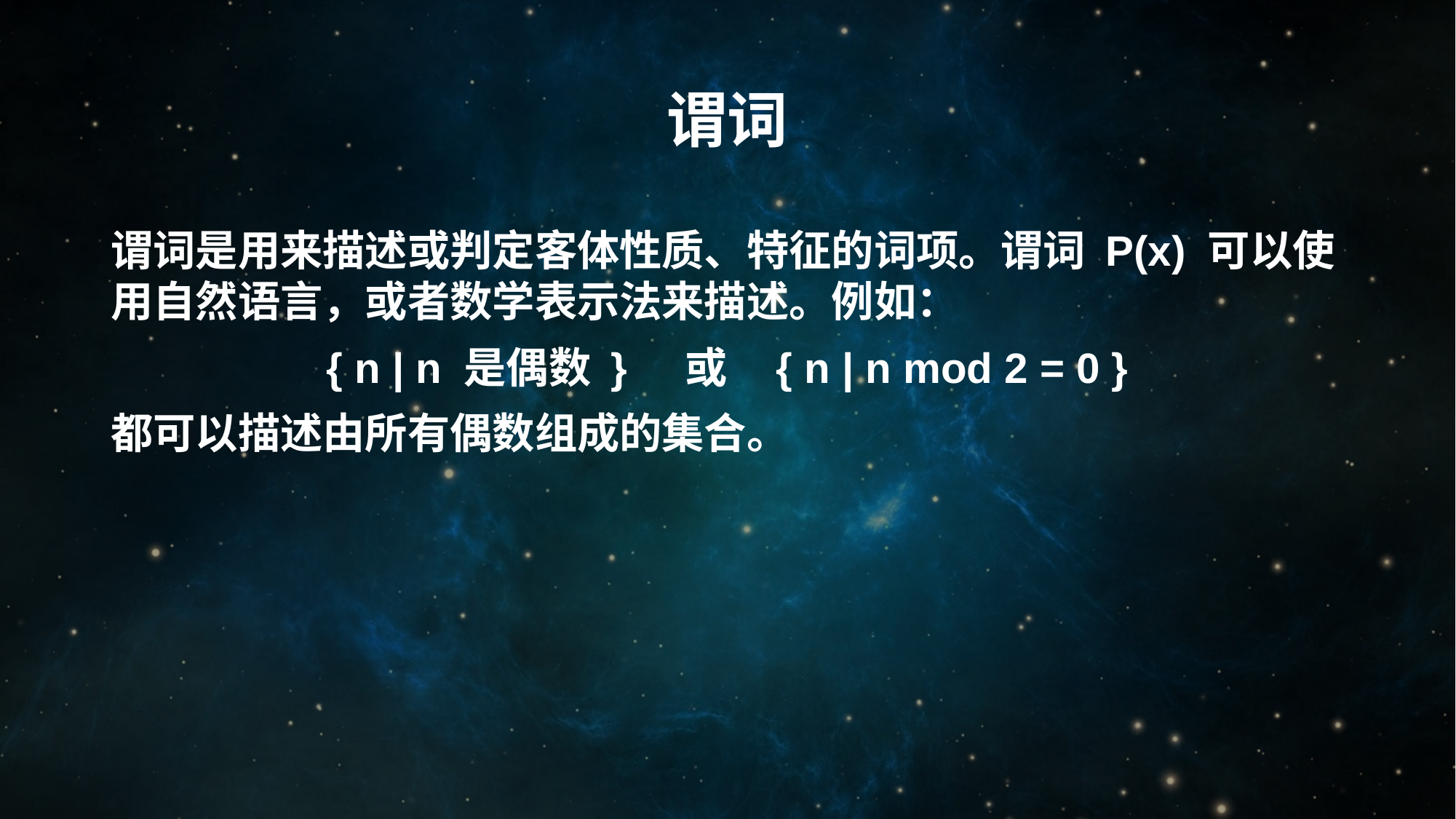

# 谓词
谓词是用来描述或判定客体性质、特征的词项。谓词 P(x) 可以使用自然语言，或者数学表示法来描述。例如：
{ n | n 是偶数 }    或    { n | n mod 2 = 0 }
都可以描述由所有偶数组成的集合。